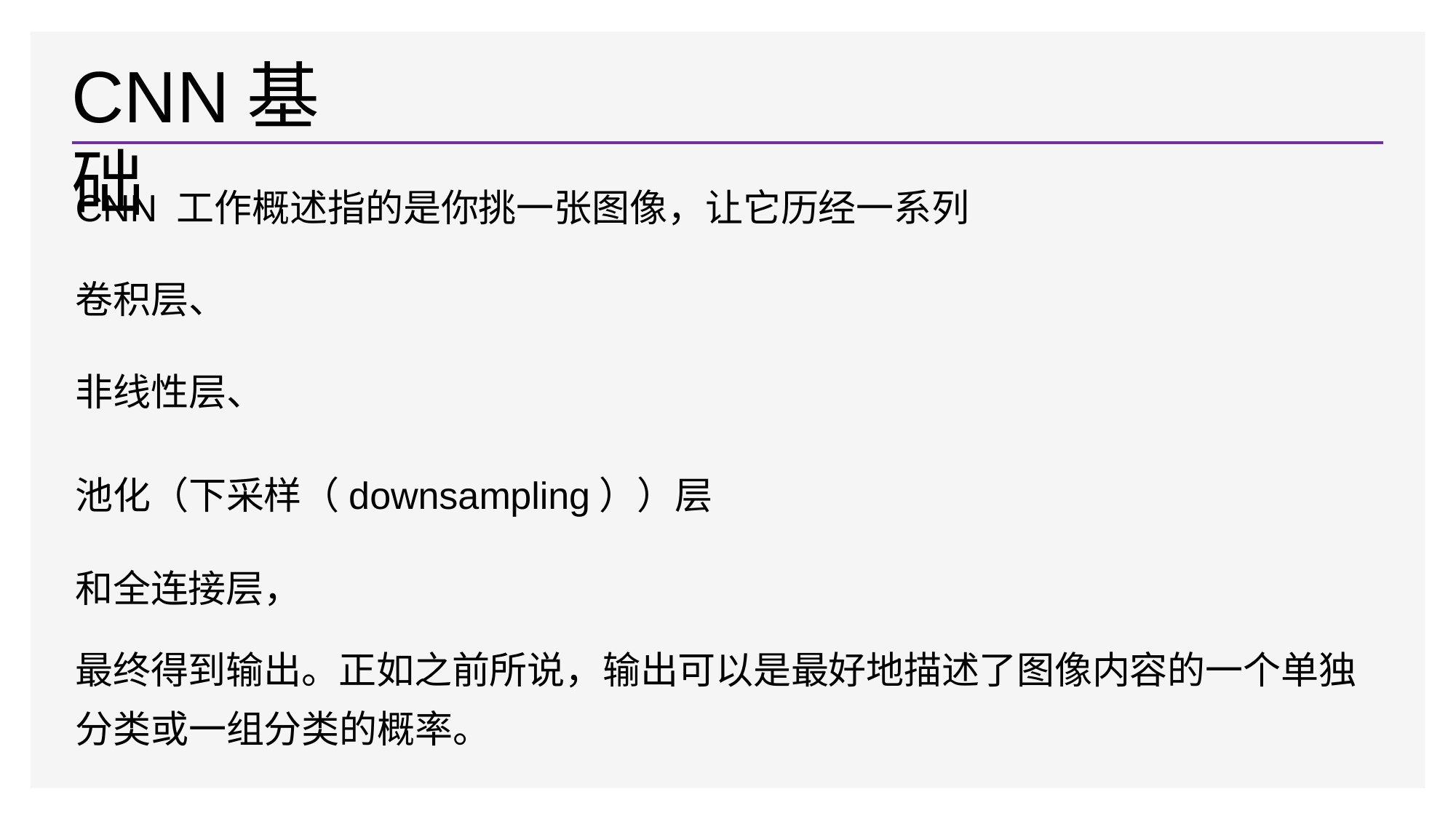

# CNN基础
CNN 工作概述指的是你挑一张图像，让它历经一系列
卷积层、 非线性层、
池化（下采样（downsampling））层 和全连接层，
最终得到输出。正如之前所说，输出可以是最好地描述了图像内容的一个单独 分类或一组分类的概率。